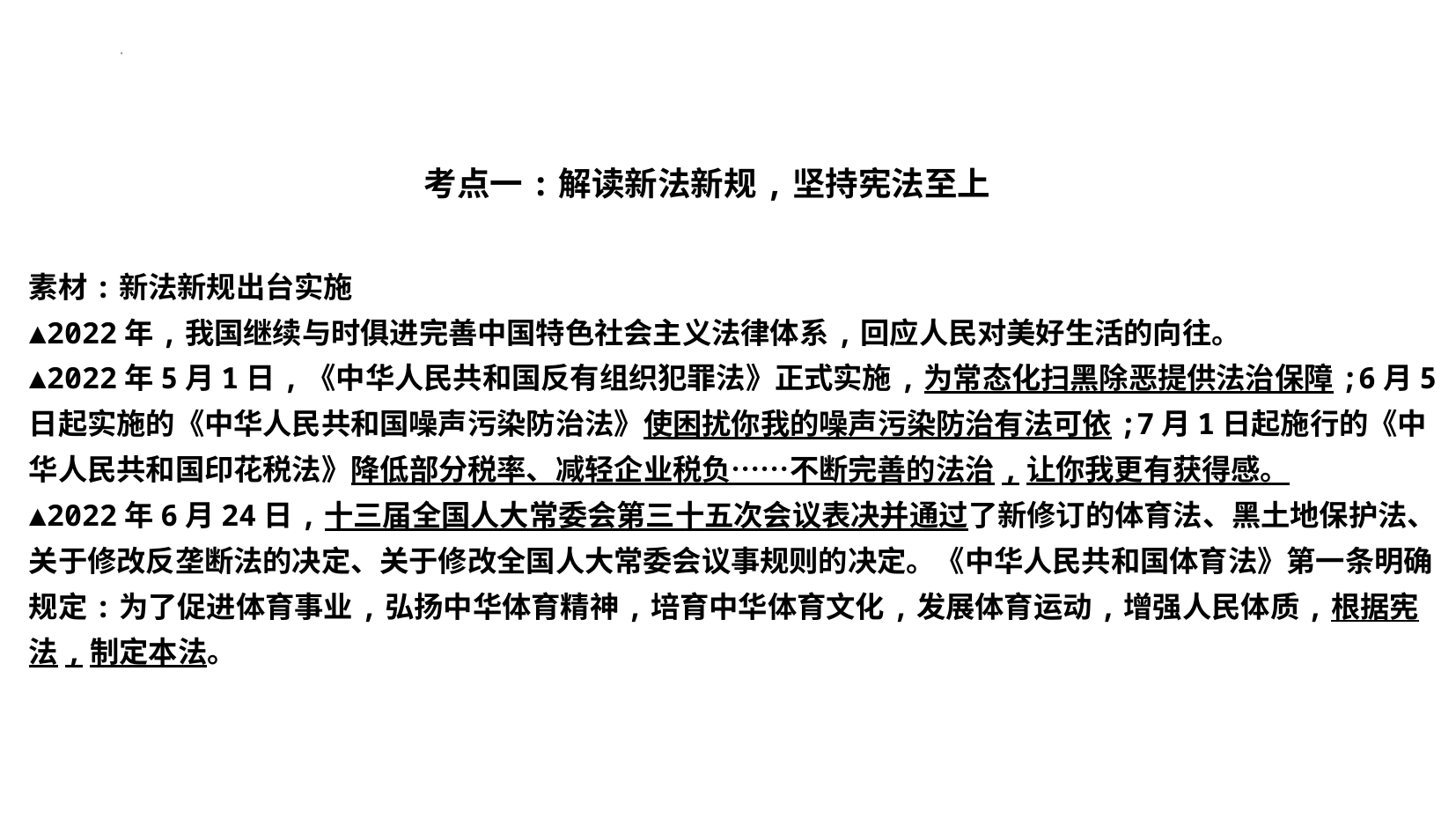

考点一:解读新法新规,坚持宪法至上
素材:新法新规出台实施
▲2022年,我国继续与时俱进完善中国特色社会主义法律体系,回应人民对美好生活的向往。
▲2022年5月1日,《中华人民共和国反有组织犯罪法》正式实施,为常态化扫黑除恶提供法治保障;6月5日起实施的《中华人民共和国噪声污染防治法》使困扰你我的噪声污染防治有法可依;7月1日起施行的《中华人民共和国印花税法》降低部分税率、减轻企业税负……不断完善的法治,让你我更有获得感。
▲2022年6月24日,十三届全国人大常委会第三十五次会议表决并通过了新修订的体育法、黑土地保护法、关于修改反垄断法的决定、关于修改全国人大常委会议事规则的决定。《中华人民共和国体育法》第一条明确规定:为了促进体育事业,弘扬中华体育精神,培育中华体育文化,发展体育运动,增强人民体质,根据宪法,制定本法。